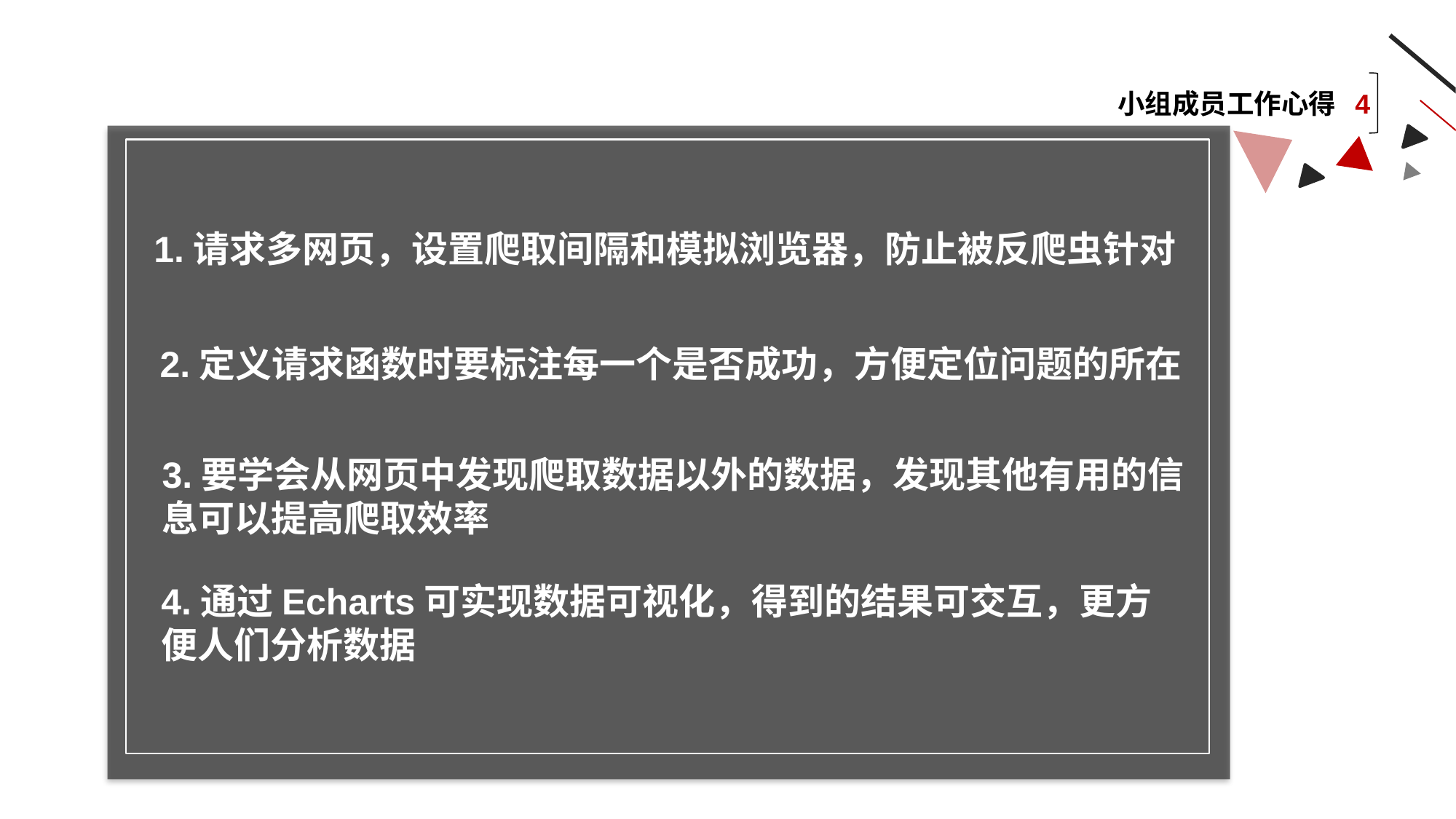

小组成员工作心得  4

1.请求多网页，设置爬取间隔和模拟浏览器，防止被反爬虫针对
2.定义请求函数时要标注每一个是否成功，方便定位问题的所在
3.要学会从网页中发现爬取数据以外的数据，发现其他有用的信息可以提高爬取效率
4.通过Echarts可实现数据可视化，得到的结果可交互，更方便人们分析数据